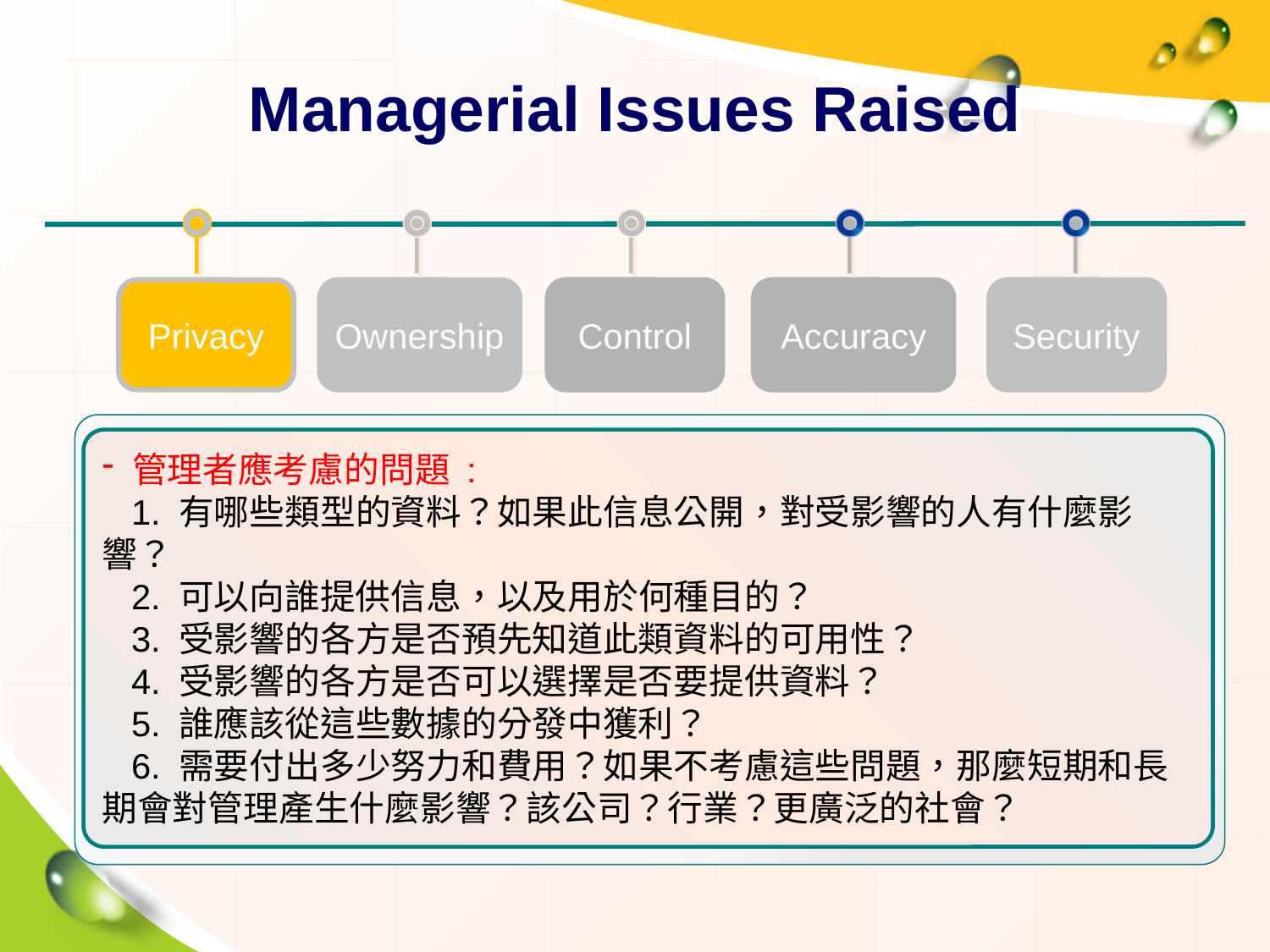

# Managerial Issues Raised

Accuracy
Security
Privacy
Ownership
Control

管理者應考慮的問題 :
   1. 有哪些類型的資料？如果此信息公開，對受影響的人有什麼影響？
   2. 可以向誰提供信息，以及用於何種目的？
   3. 受影響的各方是否預先知道此類資料的可用性？
   4. 受影響的各方是否可以選擇是否要提供資料？
   5. 誰應該從這些數據的分發中獲利？
   6. 需要付出多少努力和費用？如果不考慮這些問題，那麼短期和長期會對管理產生什麼影響？該公司？行業？更廣泛的社會？